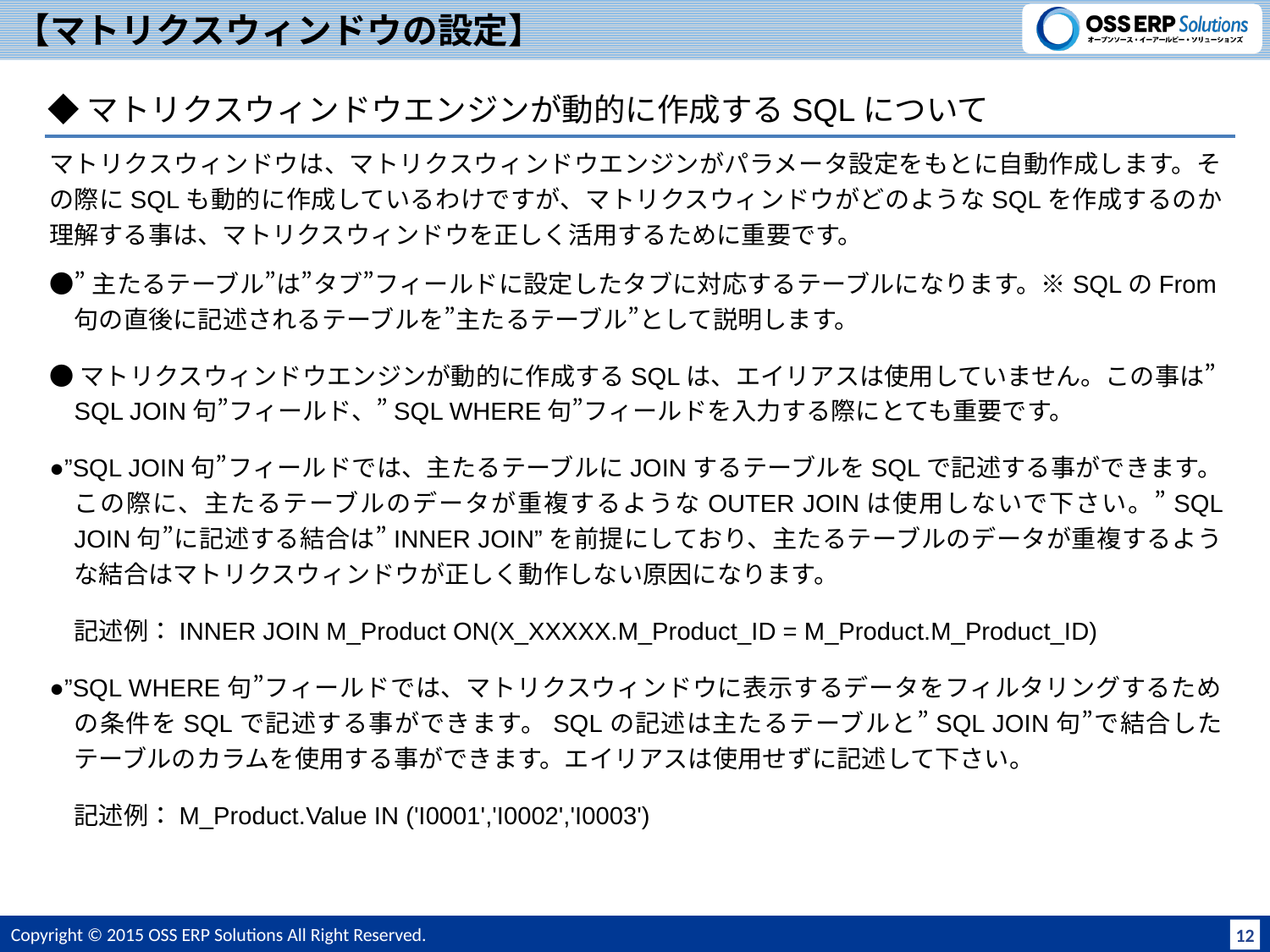

# 【マトリクスウィンドウの設定】
◆マトリクスウィンドウエンジンが動的に作成するSQLについて
マトリクスウィンドウは、マトリクスウィンドウエンジンがパラメータ設定をもとに自動作成します。その際にSQLも動的に作成しているわけですが、マトリクスウィンドウがどのようなSQLを作成するのか理解する事は、マトリクスウィンドウを正しく活用するために重要です。
●”主たるテーブル”は”タブ”フィールドに設定したタブに対応するテーブルになります。※SQLのFrom句の直後に記述されるテーブルを”主たるテーブル”として説明します。
●マトリクスウィンドウエンジンが動的に作成するSQLは、エイリアスは使用していません。この事は”SQL JOIN句”フィールド、”SQL WHERE句”フィールドを入力する際にとても重要です。
●”SQL JOIN句”フィールドでは、主たるテーブルにJOINするテーブルをSQLで記述する事ができます。この際に、主たるテーブルのデータが重複するようなOUTER JOINは使用しないで下さい。”SQL JOIN句”に記述する結合は”INNER JOIN”を前提にしており、主たるテーブルのデータが重複するような結合はマトリクスウィンドウが正しく動作しない原因になります。
　記述例：INNER JOIN M_Product ON(X_XXXXX.M_Product_ID = M_Product.M_Product_ID)
●”SQL WHERE句”フィールドでは、マトリクスウィンドウに表示するデータをフィルタリングするための条件をSQLで記述する事ができます。SQLの記述は主たるテーブルと”SQL JOIN句”で結合したテーブルのカラムを使用する事ができます。エイリアスは使用せずに記述して下さい。
　記述例：M_Product.Value IN ('I0001','I0002','I0003')